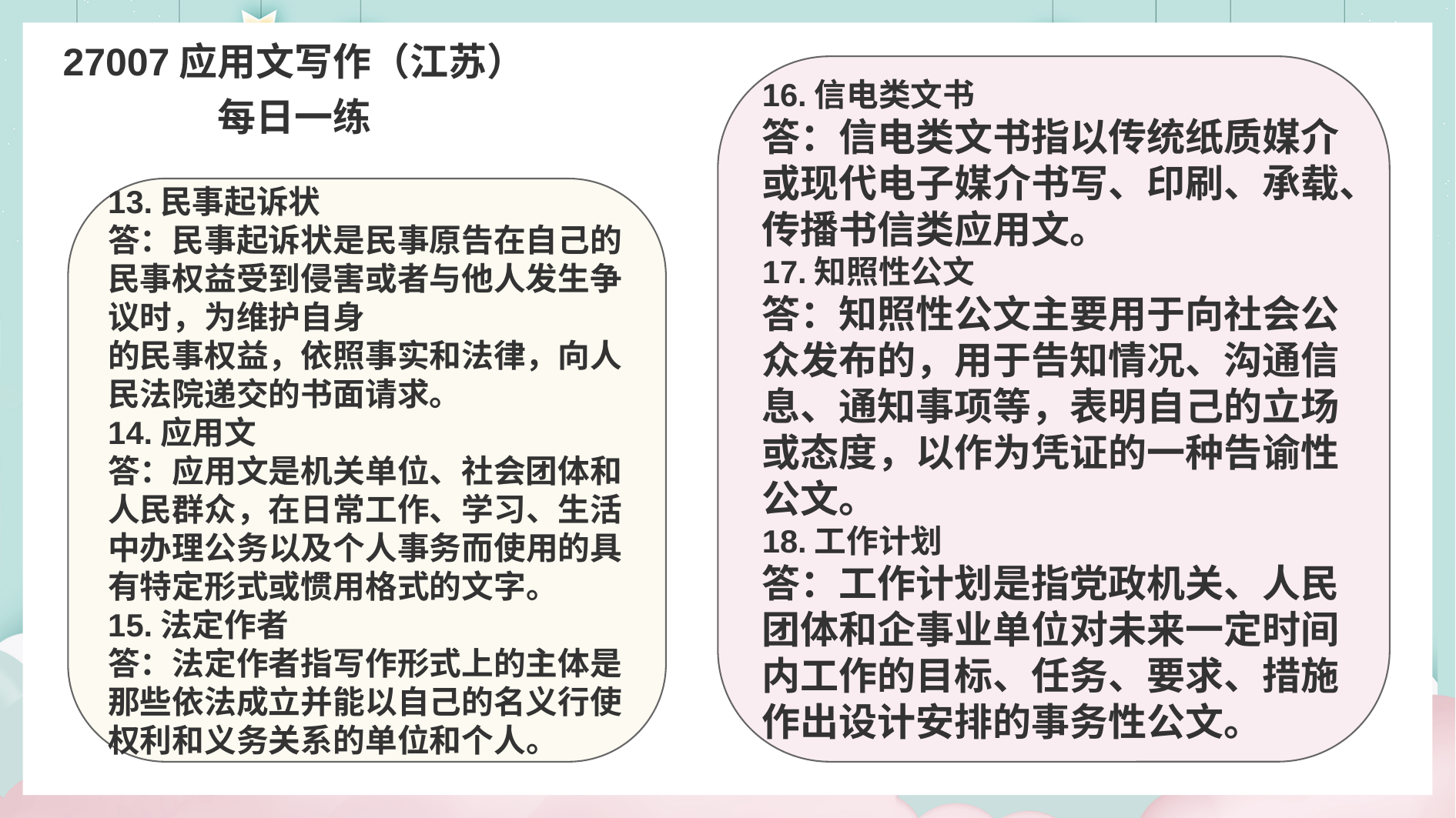

27007应用文写作（江苏）
每日一练
16.信电类文书
答：信电类文书指以传统纸质媒介或现代电子媒介书写、印刷、承载、传播书信类应用文。
17.知照性公文
答：知照性公文主要用于向社会公众发布的，用于告知情况、沟通信息、通知事项等，表明自己的立场或态度，以作为凭证的一种告谕性公文。
18.工作计划
答：工作计划是指党政机关、人民团体和企事业单位对未来一定时间内工作的目标、任务、要求、措施作出设计安排的事务性公文。
13.民事起诉状
答：民事起诉状是民事原告在自己的民事权益受到侵害或者与他人发生争议时，为维护自身
的民事权益，依照事实和法律，向人民法院递交的书面请求。
14.应用文
答：应用文是机关单位、社会团体和人民群众，在日常工作、学习、生活中办理公务以及个人事务而使用的具有特定形式或惯用格式的文字。
15.法定作者
答：法定作者指写作形式上的主体是那些依法成立并能以自己的名义行使权利和义务关系的单位和个人。